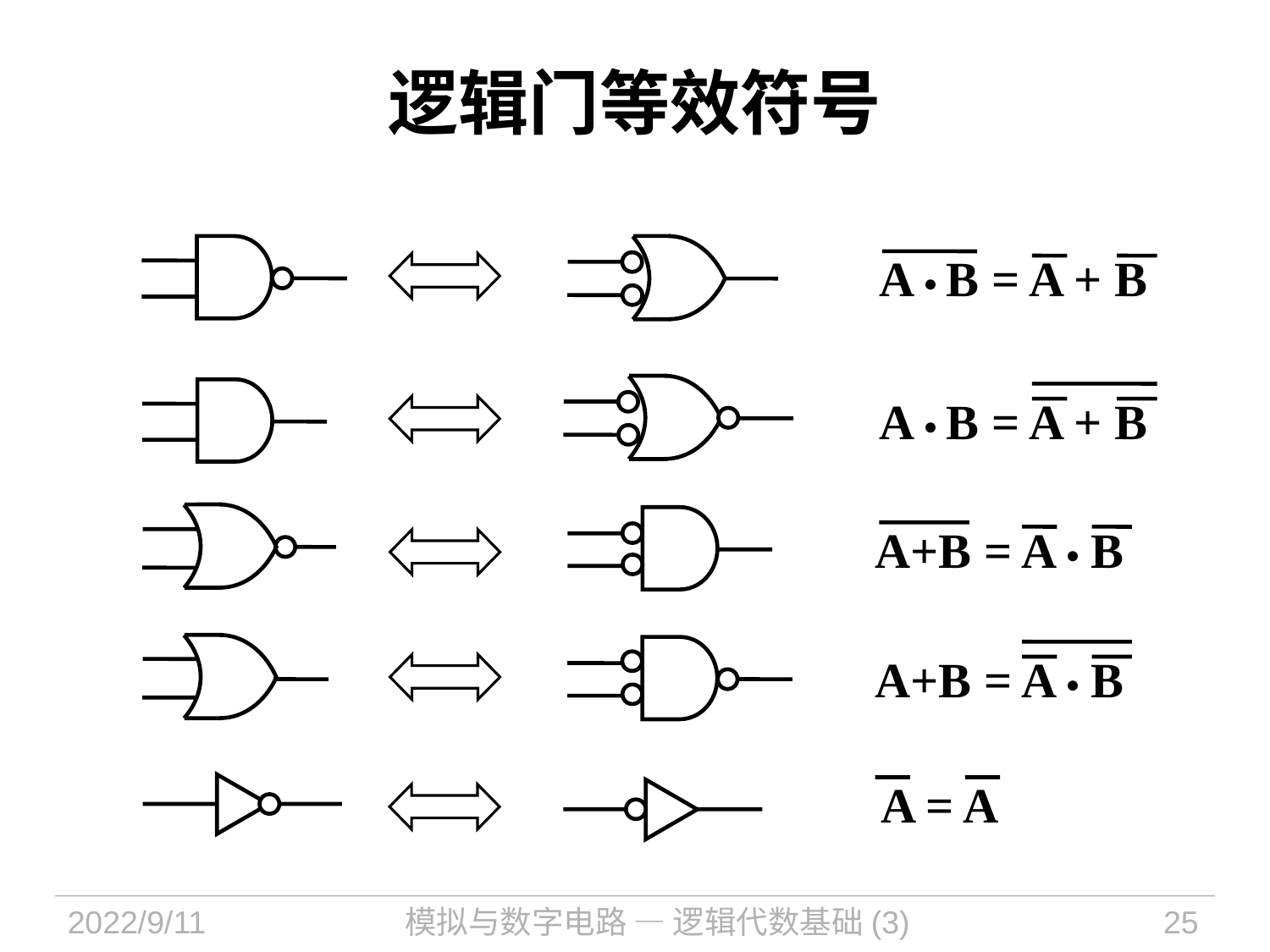

# 逻辑门等效符号

A • B = A + B

A • B = A + B

A+B = A • B

A+B = A • B

A = A

2022/9/11
模拟与数字电路 — 逻辑代数基础(3)
25